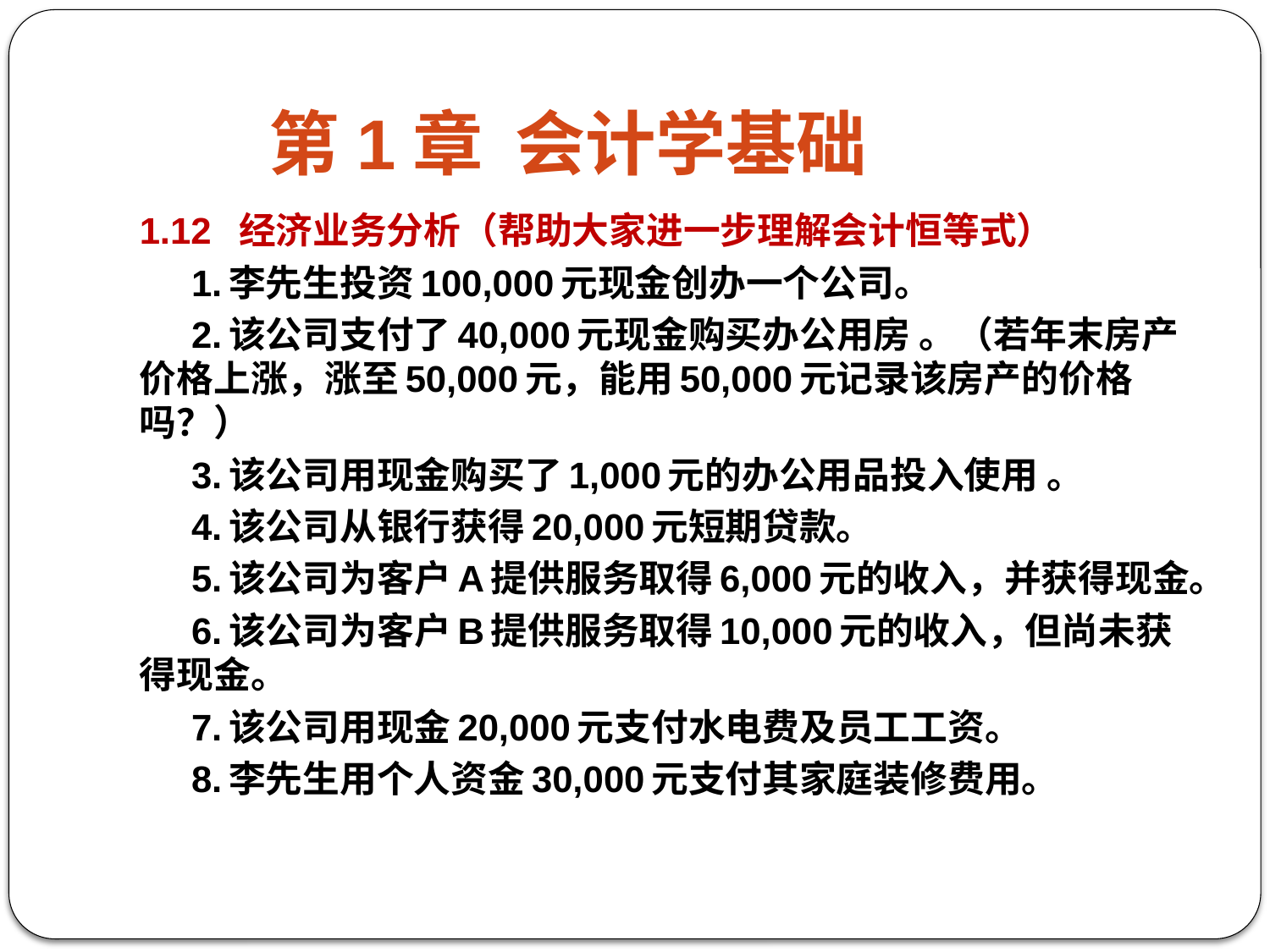

# 第1章  会计学基础
1.12  经济业务分析（帮助大家进一步理解会计恒等式）
     1.李先生投资100,000元现金创办一个公司。
     2.该公司支付了40,000元现金购买办公用房 。（若年末房产价格上涨，涨至50,000元，能用50,000元记录该房产的价格吗？）
     3.该公司用现金购买了1,000元的办公用品投入使用 。
     4.该公司从银行获得20,000元短期贷款。
     5.该公司为客户A提供服务取得6,000元的收入，并获得现金。
     6.该公司为客户B提供服务取得10,000元的收入，但尚未获得现金。
     7.该公司用现金20,000元支付水电费及员工工资。
     8.李先生用个人资金30,000元支付其家庭装修费用。